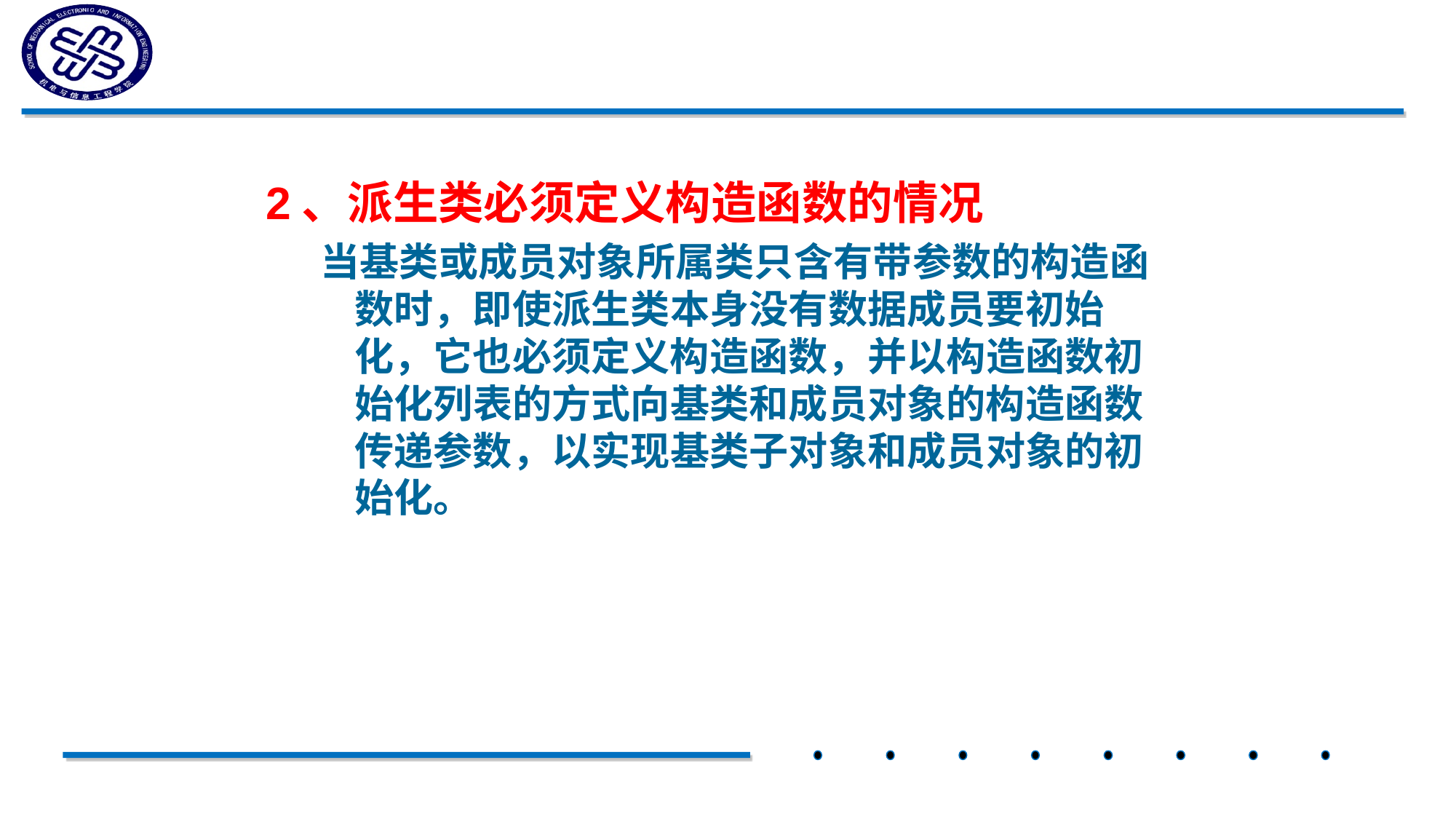

2、派生类必须定义构造函数的情况
当基类或成员对象所属类只含有带参数的构造函数时，即使派生类本身没有数据成员要初始化，它也必须定义构造函数，并以构造函数初始化列表的方式向基类和成员对象的构造函数传递参数，以实现基类子对象和成员对象的初始化。